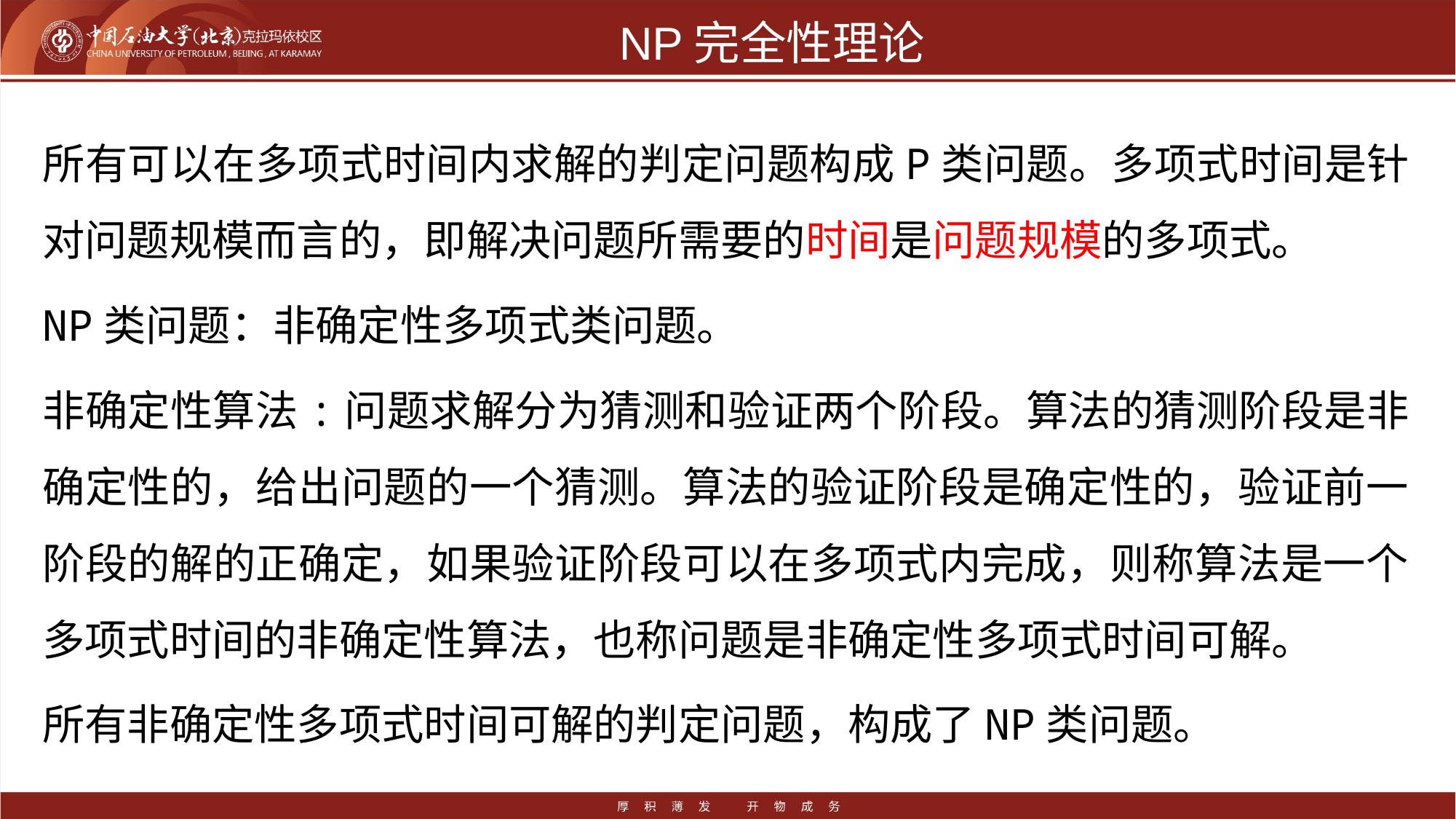

# NP完全性理论
所有可以在多项式时间内求解的判定问题构成P类问题。多项式时间是针对问题规模而言的，即解决问题所需要的时间是问题规模的多项式。
NP类问题：非确定性多项式类问题。
非确定性算法:问题求解分为猜测和验证两个阶段。算法的猜测阶段是非确定性的，给出问题的一个猜测。算法的验证阶段是确定性的，验证前一阶段的解的正确定，如果验证阶段可以在多项式内完成，则称算法是一个多项式时间的非确定性算法，也称问题是非确定性多项式时间可解。
所有非确定性多项式时间可解的判定问题，构成了NP类问题。